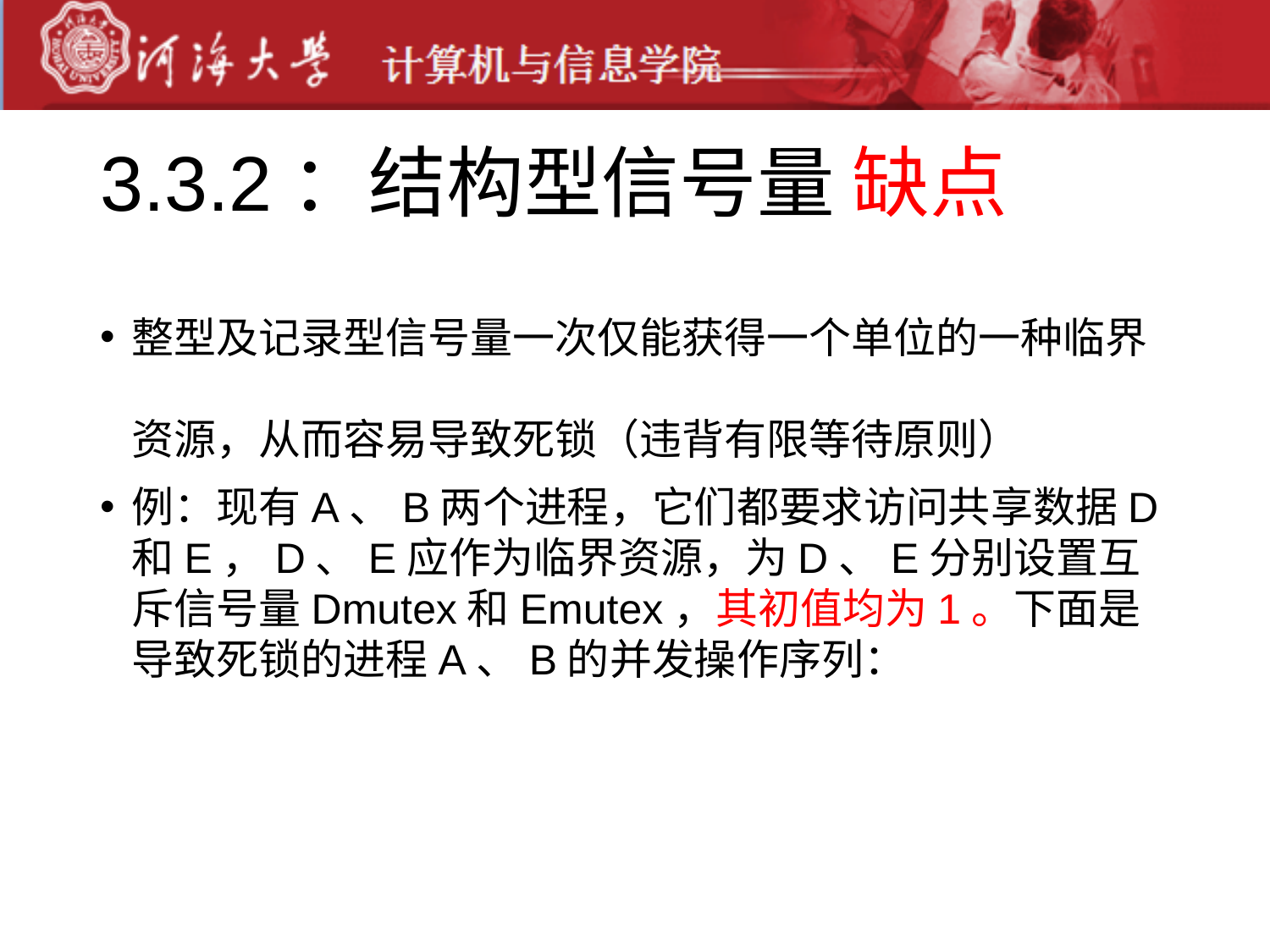

# 3.3.2：结构型信号量 缺点
整型及记录型信号量一次仅能获得一个单位的一种临界资源，从而容易导致死锁（违背有限等待原则）
例：现有A、B两个进程，它们都要求访问共享数据D和E，D、E应作为临界资源，为D、E分别设置互斥信号量Dmutex和Emutex，其初值均为1。下面是导致死锁的进程A、B的并发操作序列：